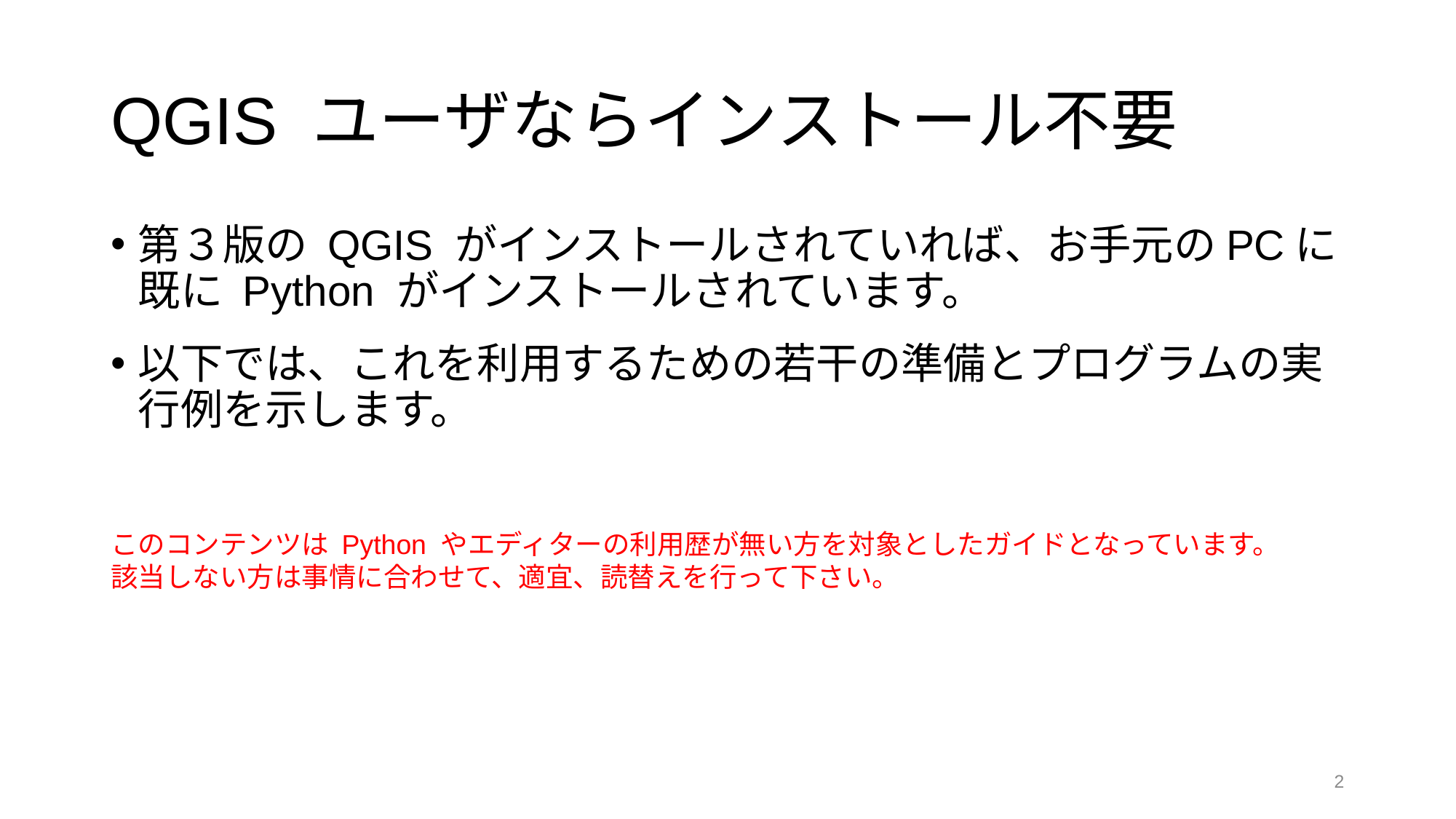

# QGIS ユーザならインストール不要
第３版の QGIS がインストールされていれば、お手元のPCに既に Python がインストールされています。
以下では、これを利用するための若干の準備とプログラムの実行例を示します。
このコンテンツは Python やエディターの利用歴が無い方を対象としたガイドとなっています。該当しない方は事情に合わせて、適宜、読替えを行って下さい。
2